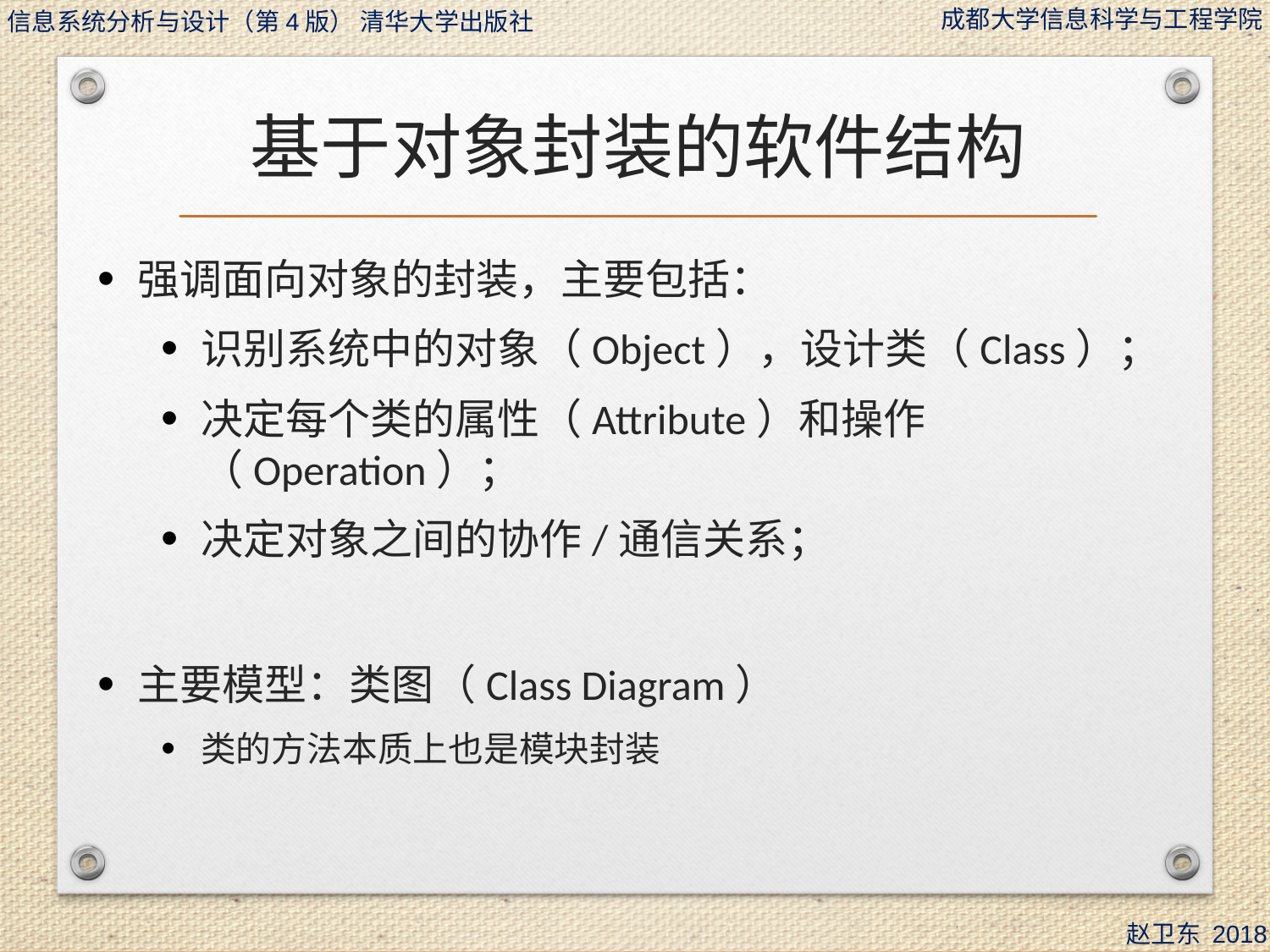

# 基于对象封装的软件结构
强调面向对象的封装，主要包括：
识别系统中的对象（Object），设计类（Class）；
决定每个类的属性（Attribute）和操作（Operation）；
决定对象之间的协作/通信关系；

主要模型：类图（Class Diagram）
类的方法本质上也是模块封装